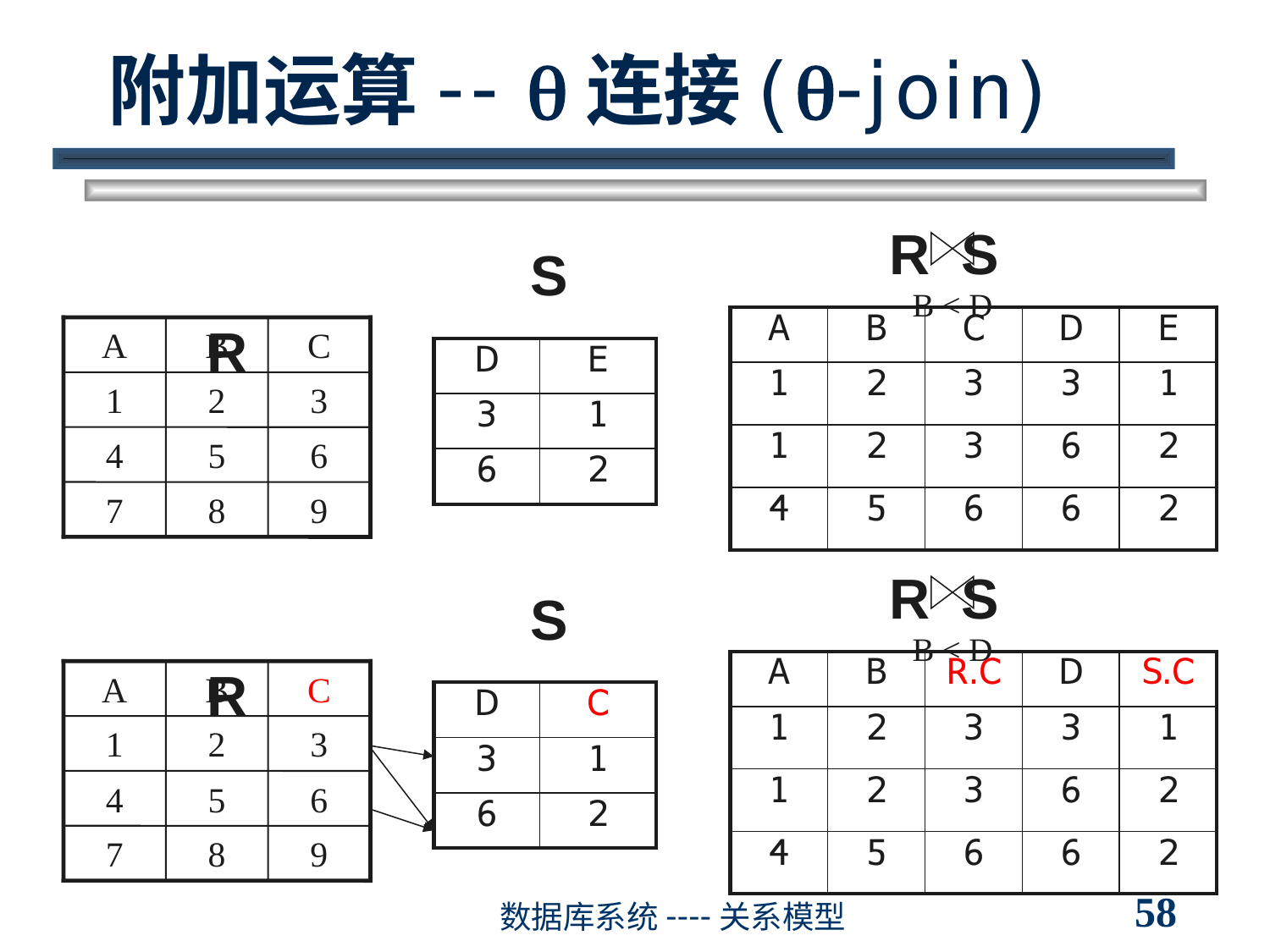

# 附加运算-- θ连接(θ-join)
 R  S
 R
 S

B < D
| A | B | C | D | E |
| --- | --- | --- | --- | --- |
| 1 | 2 | 3 | 3 | 1 |
| 1 | 2 | 3 | 6 | 2 |
| 4 | 5 | 6 | 6 | 2 |
A

B

C

1

2
3
4

5
6
7

8
9

| D | E |
| --- | --- |
| 3 | 1 |
| 6 | 2 |
 R  S
 R
 S

B < D
| A | B | R.C | D | S.C |
| --- | --- | --- | --- | --- |
| 1 | 2 | 3 | 3 | 1 |
| 1 | 2 | 3 | 6 | 2 |
| 4 | 5 | 6 | 6 | 2 |
A

B

C

1

2
3
4

5
6
7

8
9

| D | C |
| --- | --- |
| 3 | 1 |
| 6 | 2 |

58
数据库系统----关系模型